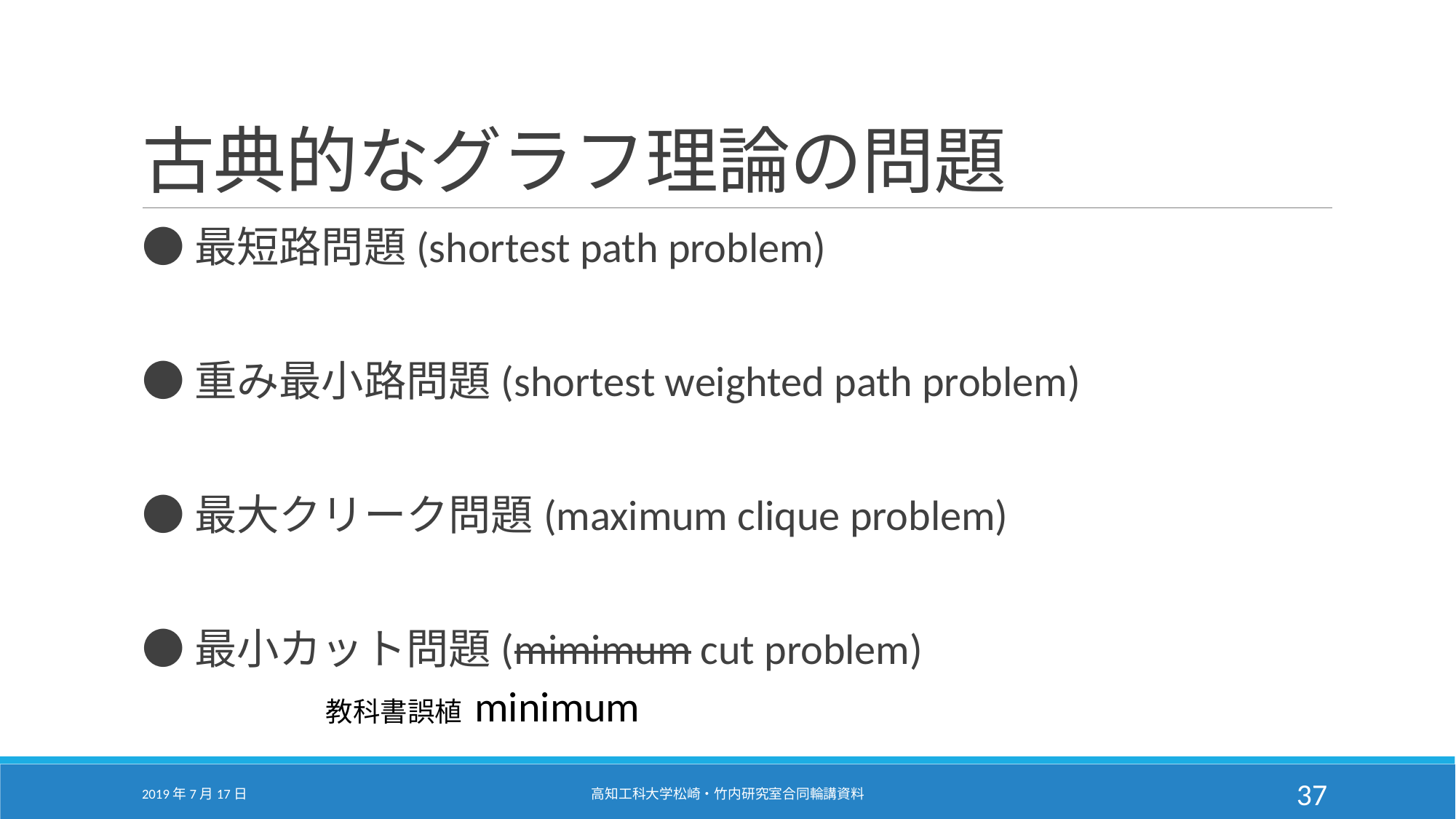

# 古典的なグラフ理論の問題
●最短路問題(shortest path problem)

●重み最小路問題(shortest weighted path problem)

●最大クリーク問題(maximum clique problem)

●最小カット問題(mimimum cut problem)
教科書誤植 minimum
2019年7月17日
高知工科大学松崎・竹内研究室合同輪講資料
37